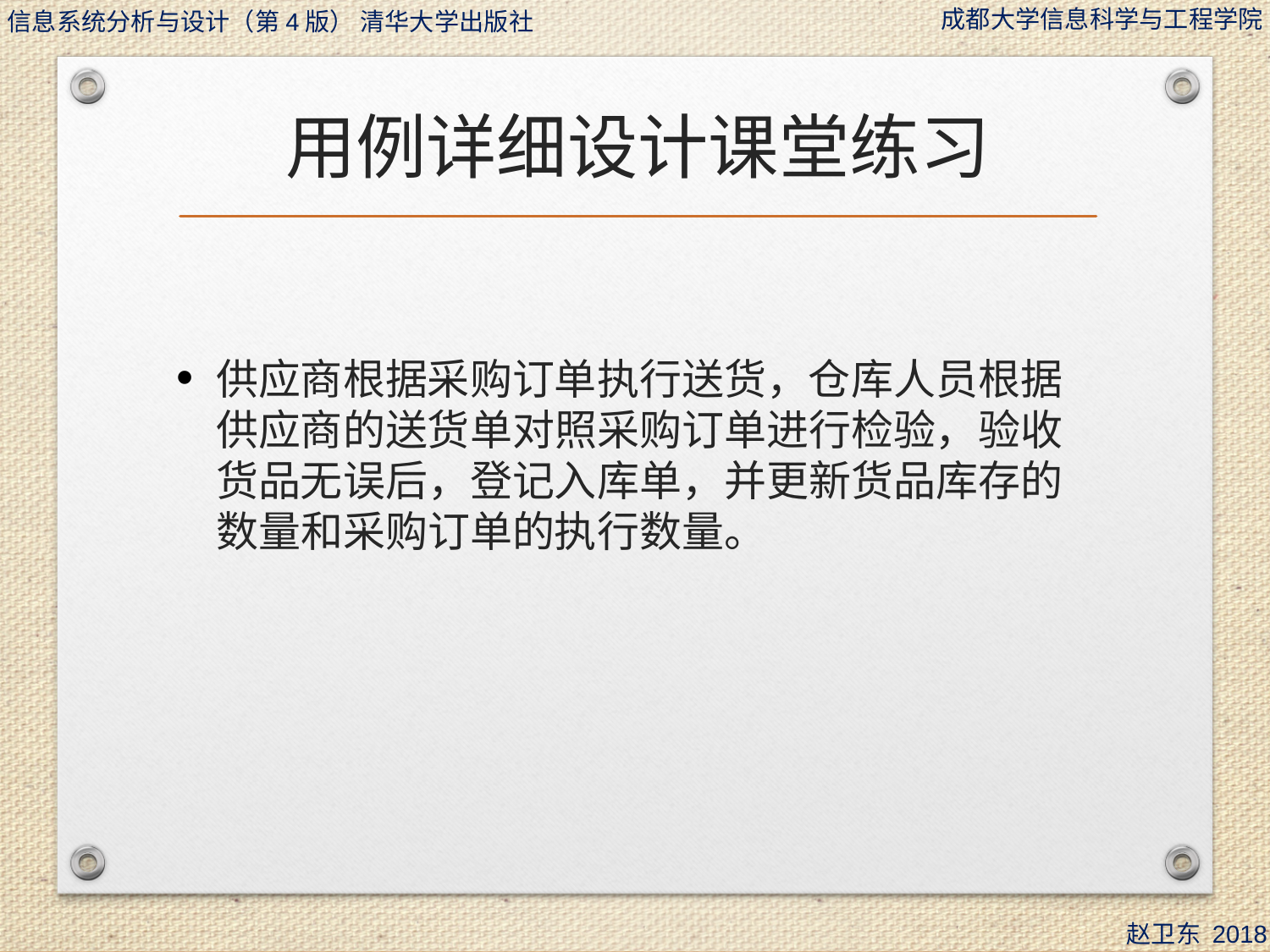

# 用例详细设计课堂练习
供应商根据采购订单执行送货，仓库人员根据供应商的送货单对照采购订单进行检验，验收货品无误后，登记入库单，并更新货品库存的数量和采购订单的执行数量。